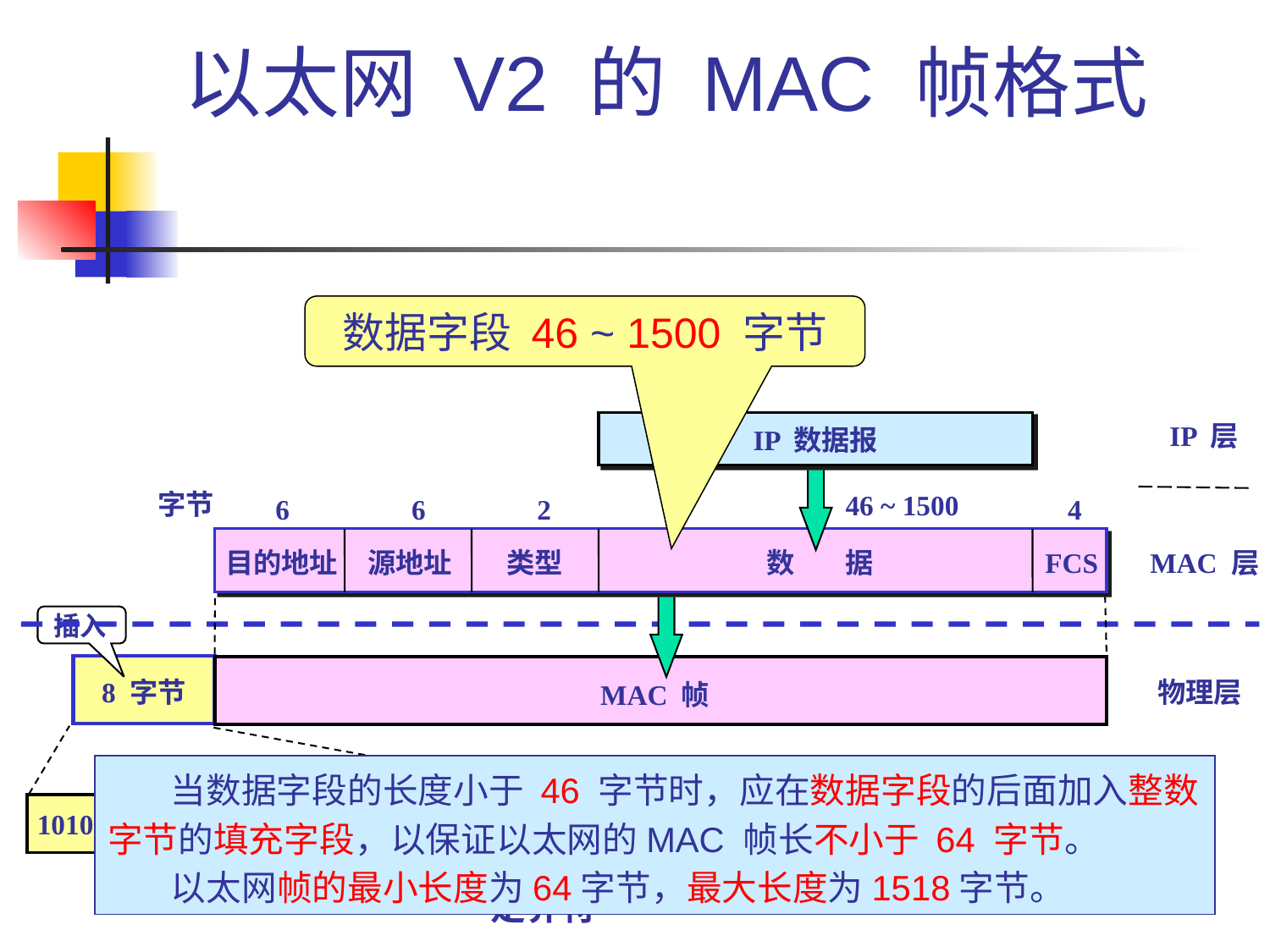

# 以太网 V2 的 MAC 帧格式
数据字段 46 ~ 1500 字节
IP 数据报

IP 层
字节
46 ~ 1500
6
6
2
4

目的地址
源地址
类型
数        据
FCS

MAC 层

插入

8 字节

7 字节
1 字节

…
10101010101010         10101010101010101011
帧开始
定界符
前导码

物理层
MAC 帧
       当数据字段的长度小于 46 字节时，应在数据字段的后面加入整数字节的填充字段，以保证以太网的MAC 帧长不小于 64 字节。
       以太网帧的最小长度为64字节，最大长度为1518字节。